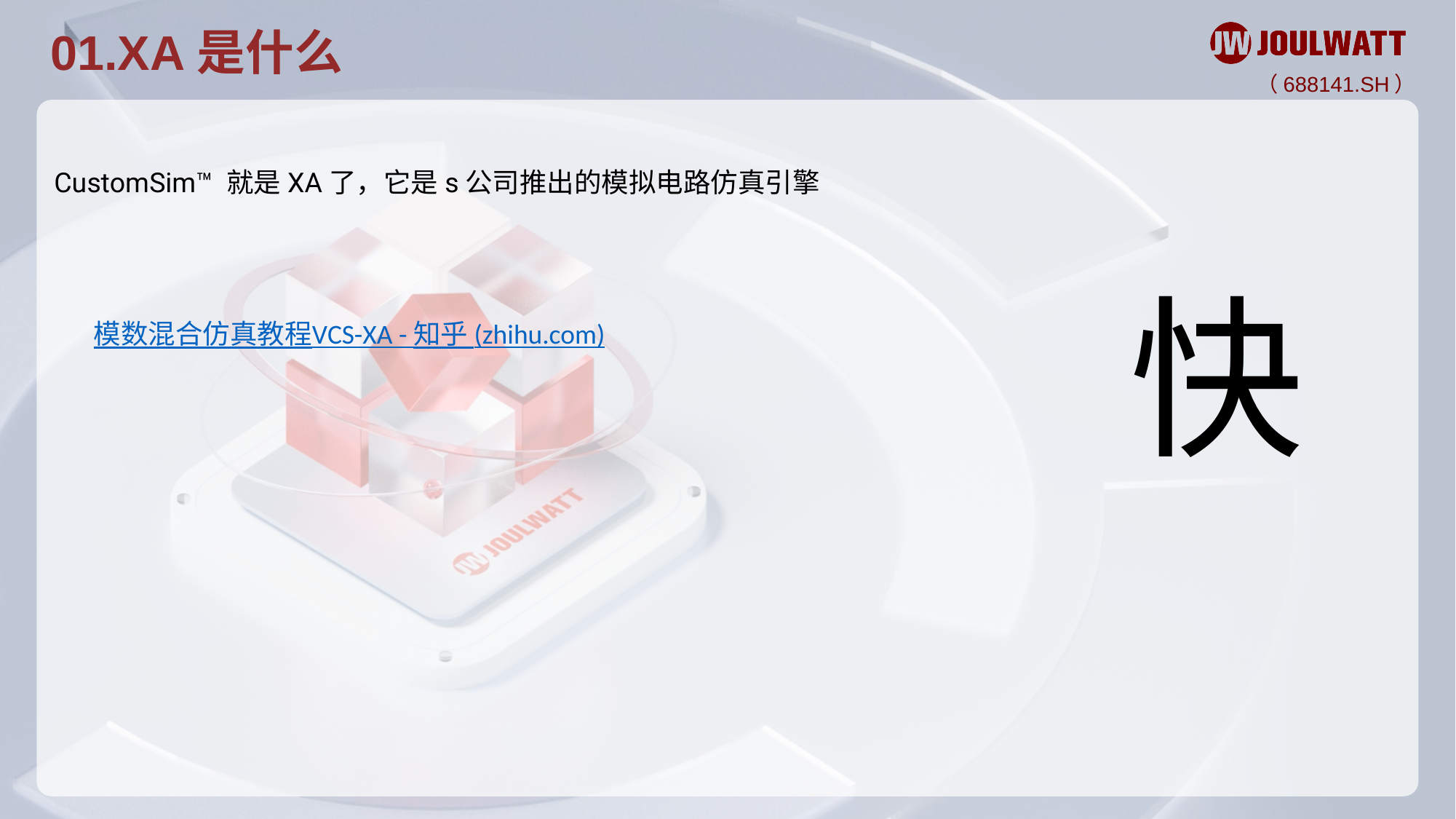

01.XA是什么
CustomSim™ 就是XA了，它是s公司推出的模拟电路仿真引擎

快
模数混合仿真教程VCS-XA - 知乎 (zhihu.com)